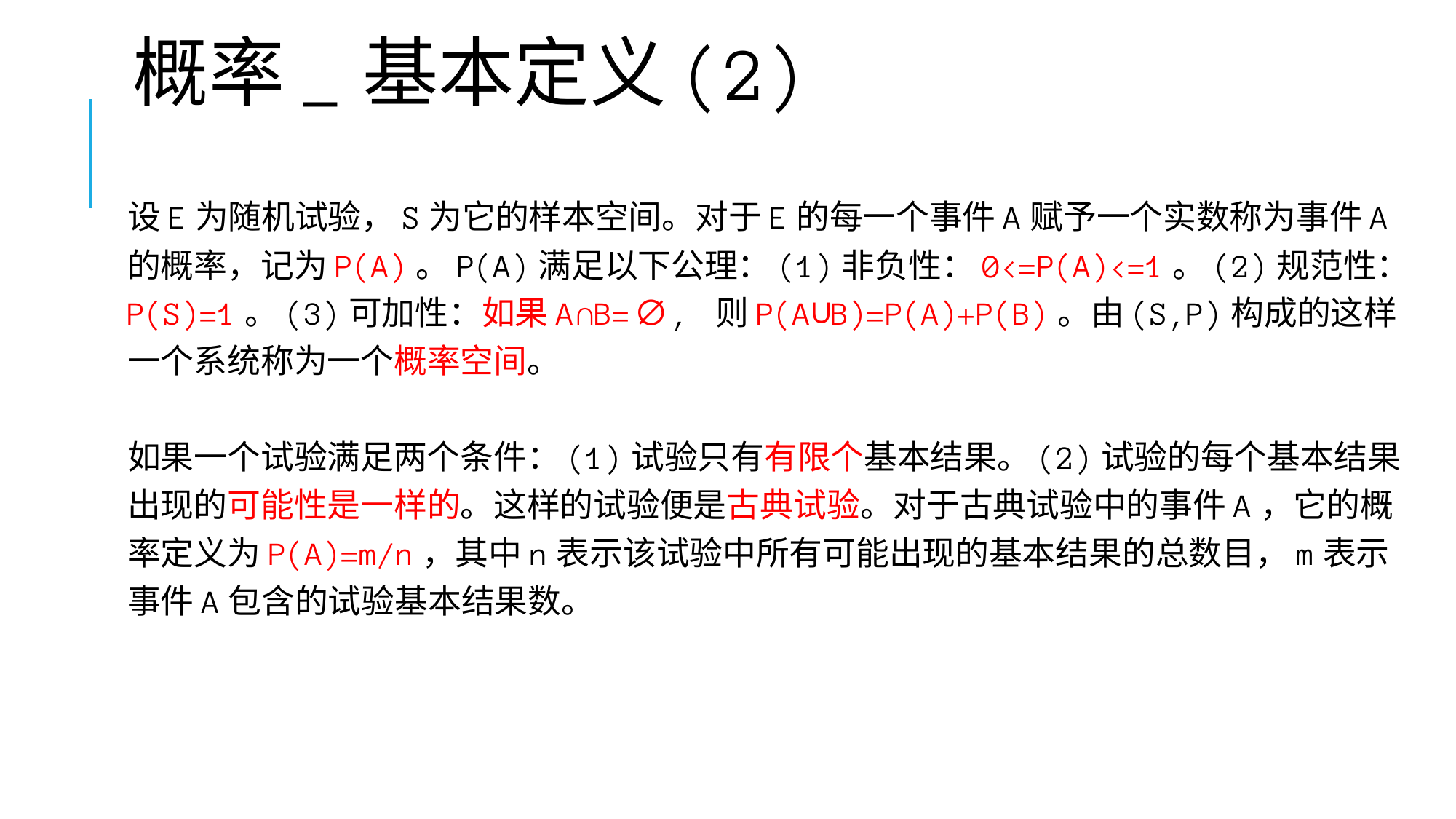

# 概率_基本定义(2)
设E为随机试验，S为它的样本空间。对于E的每一个事件A赋予一个实数称为事件A的概率，记为P(A)。P(A)满足以下公理：(1)非负性：0<=P(A)<=1。(2)规范性：P(S)=1。(3)可加性：如果A∩B=∅, 则P(A∪B)=P(A)+P(B)。由(S,P)构成的这样一个系统称为一个概率空间。

如果一个试验满足两个条件：(1)试验只有有限个基本结果。(2)试验的每个基本结果出现的可能性是一样的。这样的试验便是古典试验。对于古典试验中的事件A，它的概率定义为P(A)=m/n，其中n表示该试验中所有可能出现的基本结果的总数目，m表示事件A包含的试验基本结果数。